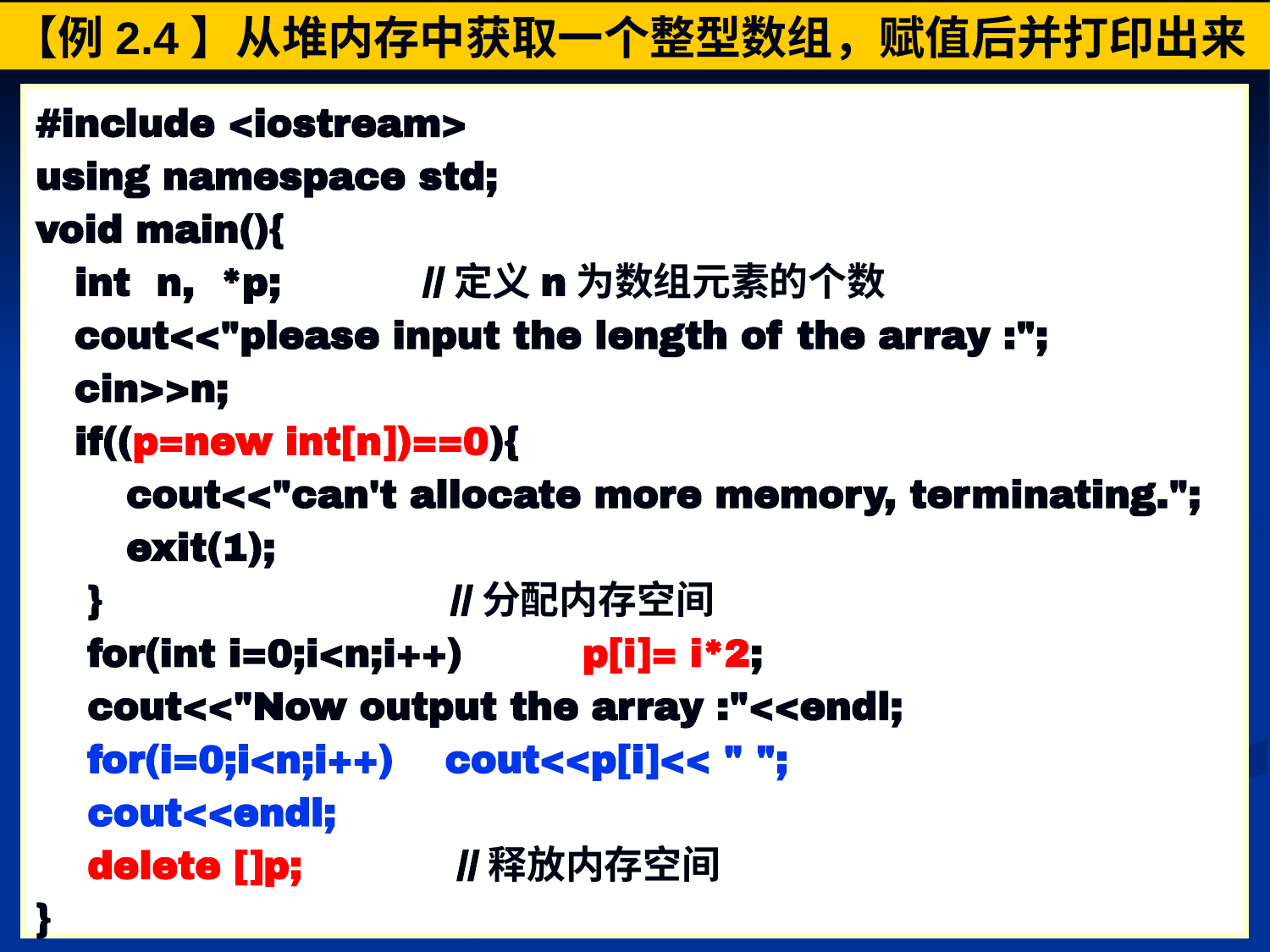

【例2.4】从堆内存中获取一个整型数组，赋值后并打印出来
#include <iostream>
using namespace std;
void main(){
   int  n,  *p;           //定义n为数组元素的个数
   cout<<"please input the length of the array :";
   cin>>n;
   if((p=new int[n])==0){
       cout<<"can't allocate more memory, terminating.";
       exit(1);
    }                           //分配内存空间
    for(int i=0;i<n;i++)  	   p[i]= i*2;
    cout<<"Now output the array :"<<endl;
    for(i=0;i<n;i++)    cout<<p[i]<< " ";
    cout<<endl;
    delete []p;            //释放内存空间
}